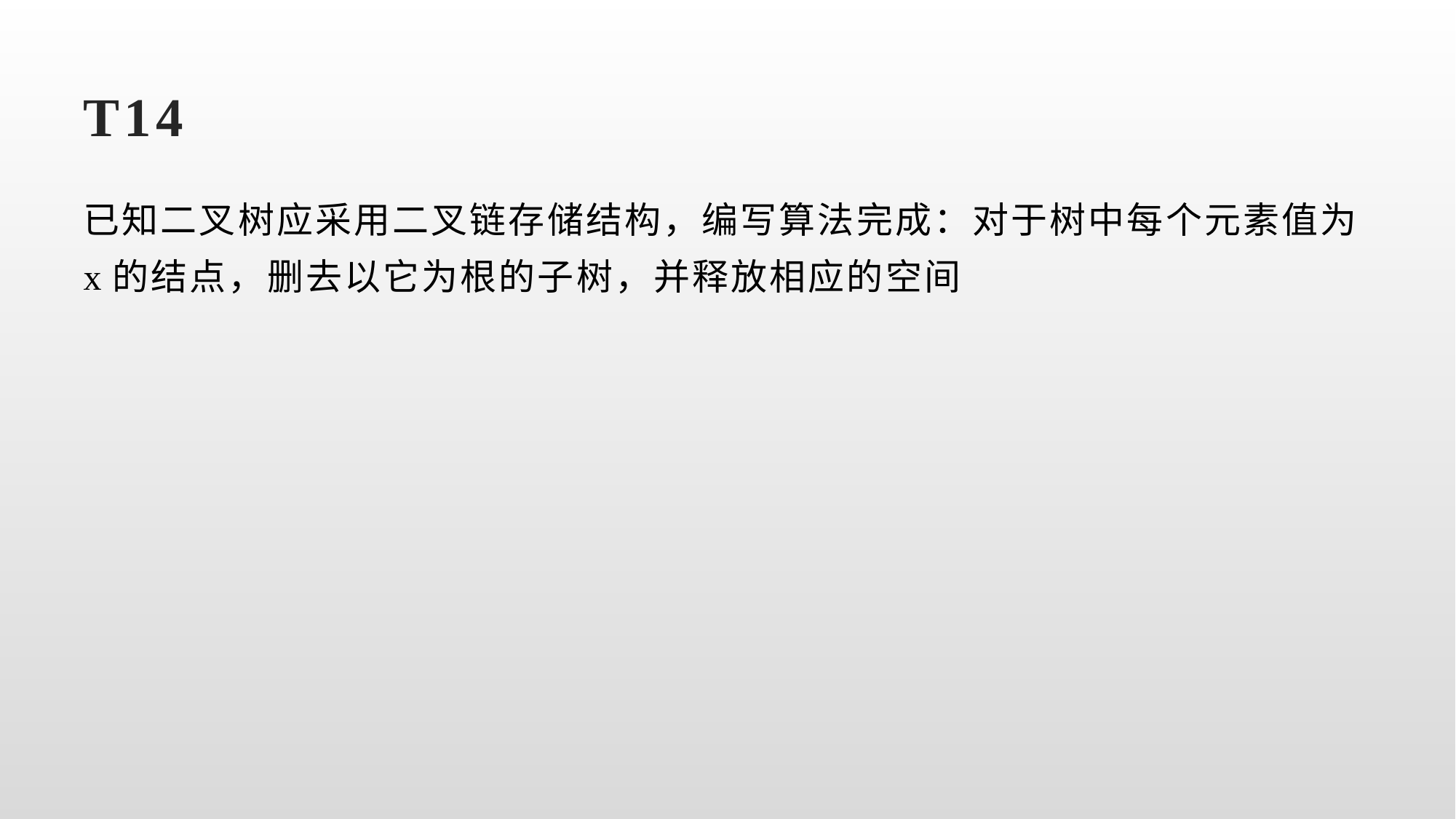

# T14
已知二叉树应采用二叉链存储结构，编写算法完成：对于树中每个元素值为x的结点，删去以它为根的子树，并释放相应的空间